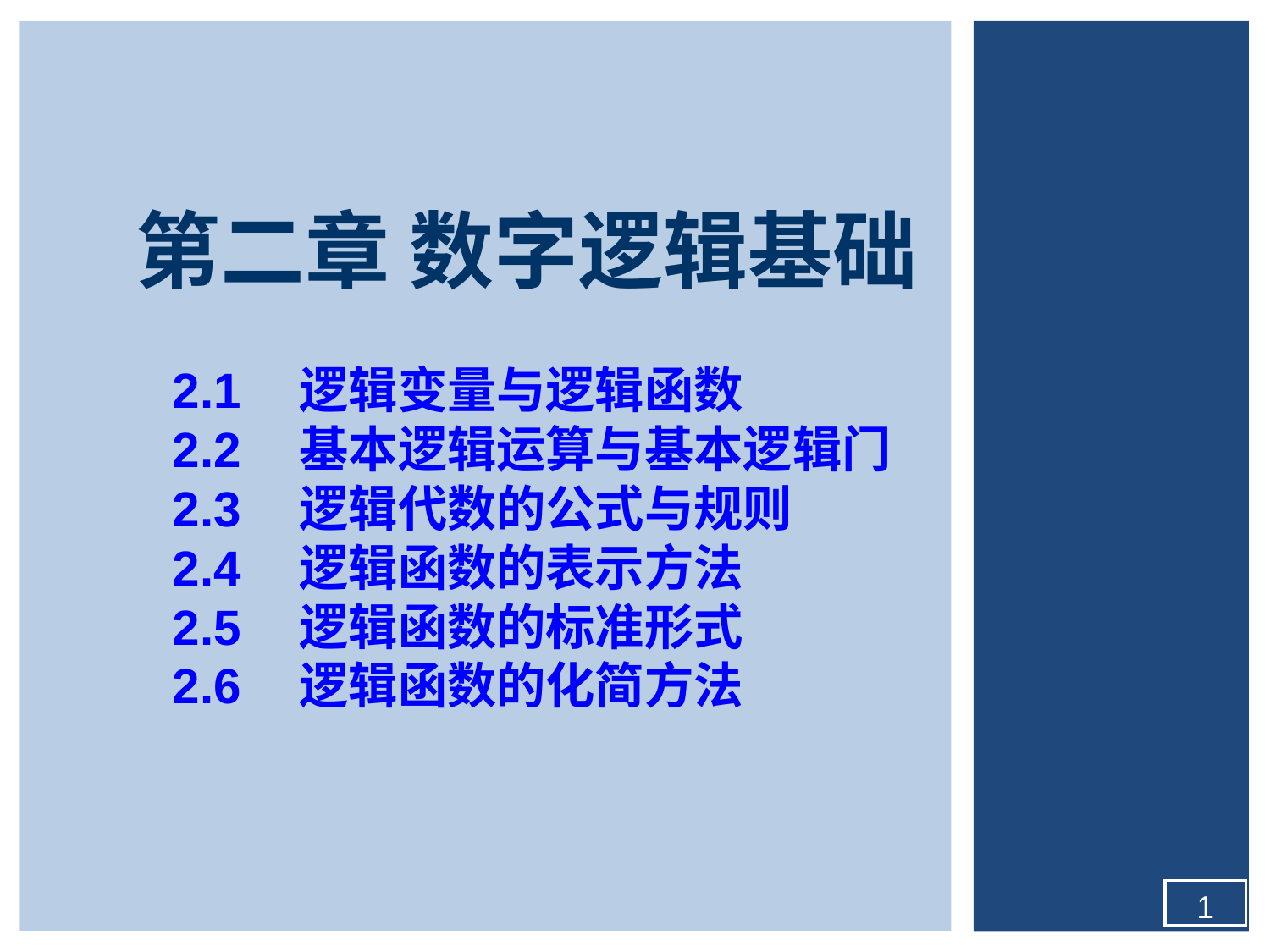

第二章 数字逻辑基础
2.1	逻辑变量与逻辑函数
2.2	基本逻辑运算与基本逻辑门
2.3	逻辑代数的公式与规则
2.4	逻辑函数的表示方法
2.5	逻辑函数的标准形式
2.6	逻辑函数的化简方法